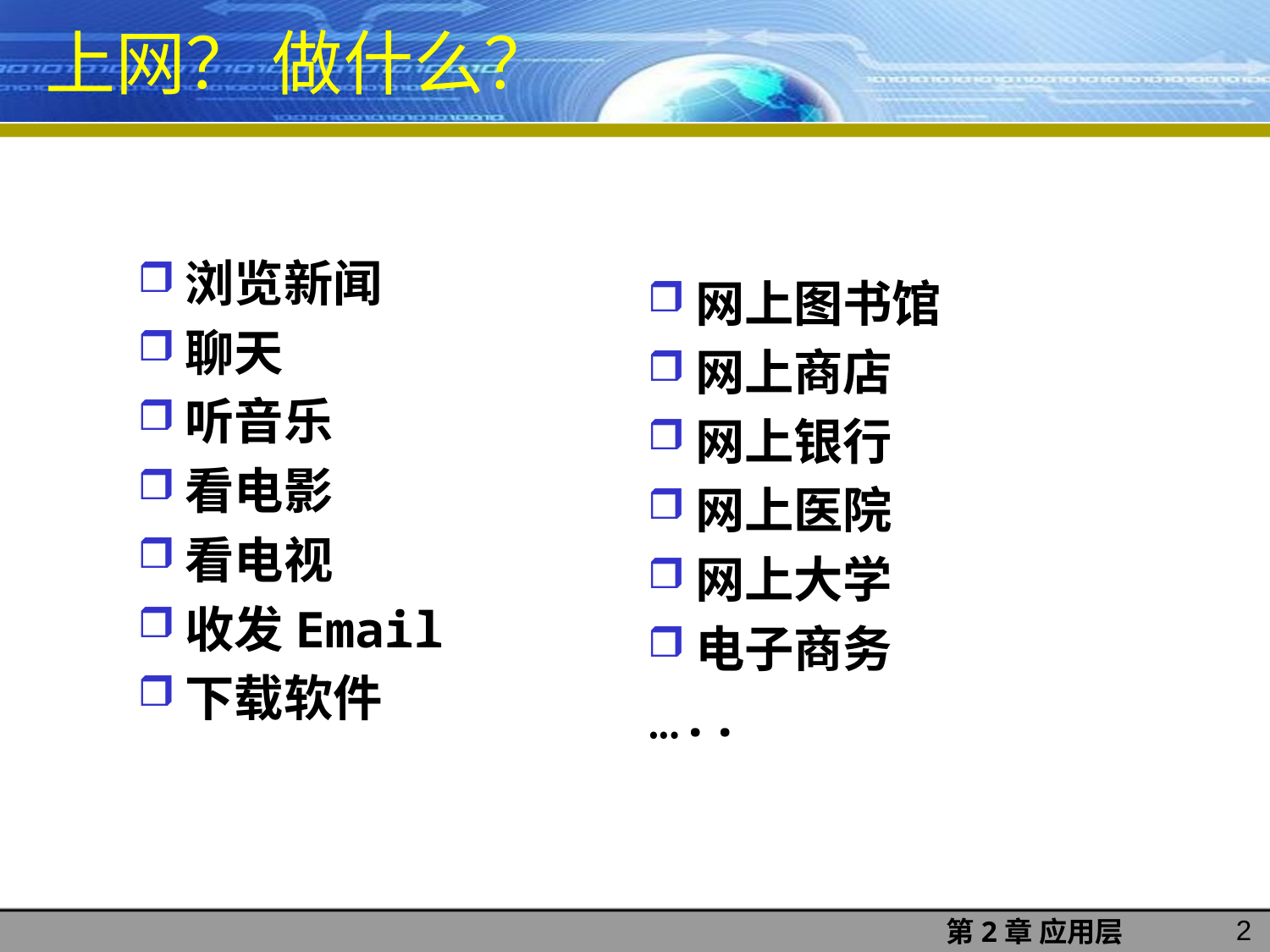

上网？ 做什么？
浏览新闻
聊天
听音乐
看电影
看电视
收发Email
下载软件
网上图书馆
网上商店
网上银行
网上医院
网上大学
电子商务
…..
2